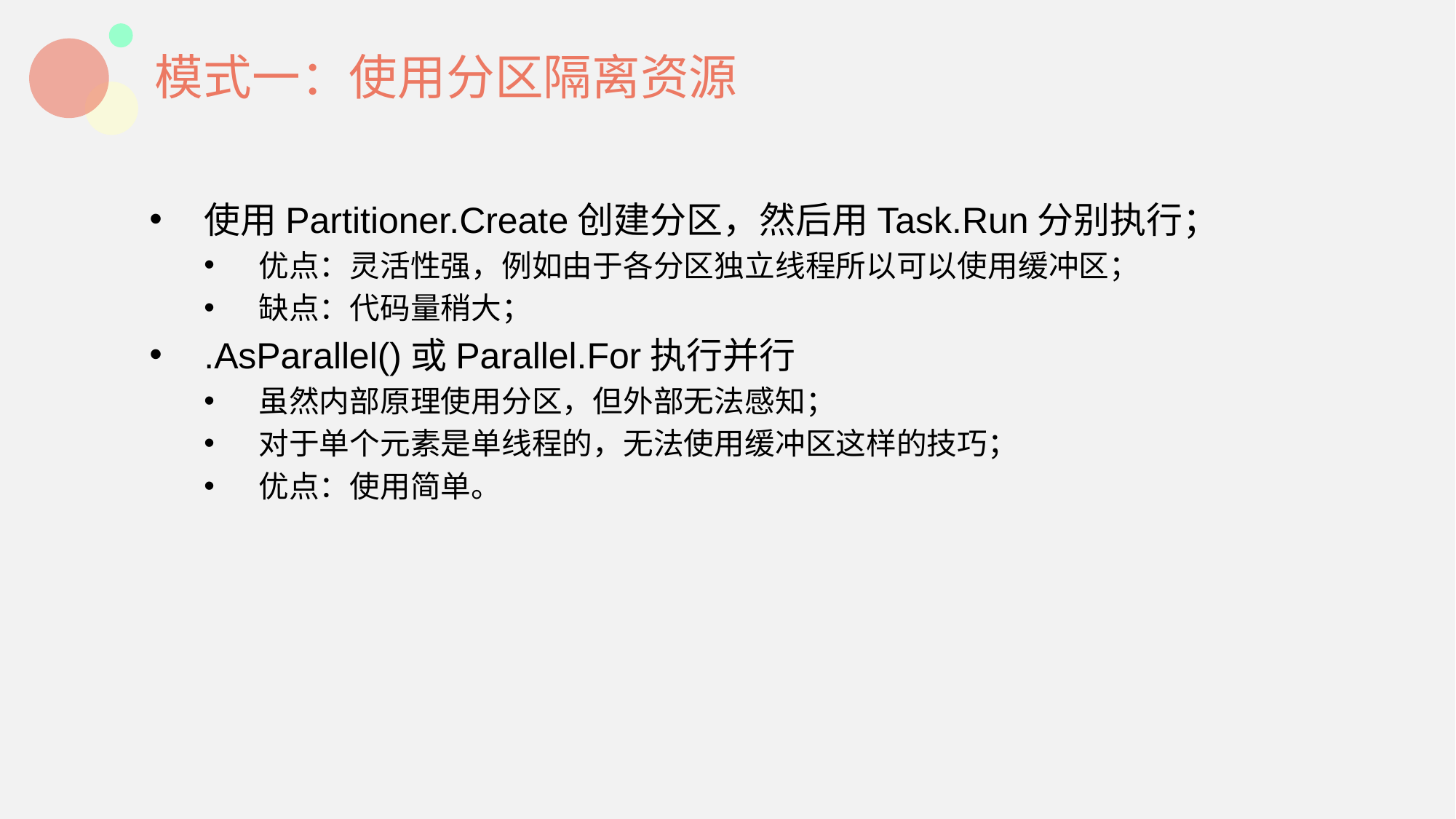

# 模式一：使用分区隔离资源
使用Partitioner.Create创建分区，然后用Task.Run分别执行；
优点：灵活性强，例如由于各分区独立线程所以可以使用缓冲区；
缺点：代码量稍大；
.AsParallel()或Parallel.For执行并行
虽然内部原理使用分区，但外部无法感知；
对于单个元素是单线程的，无法使用缓冲区这样的技巧；
优点：使用简单。